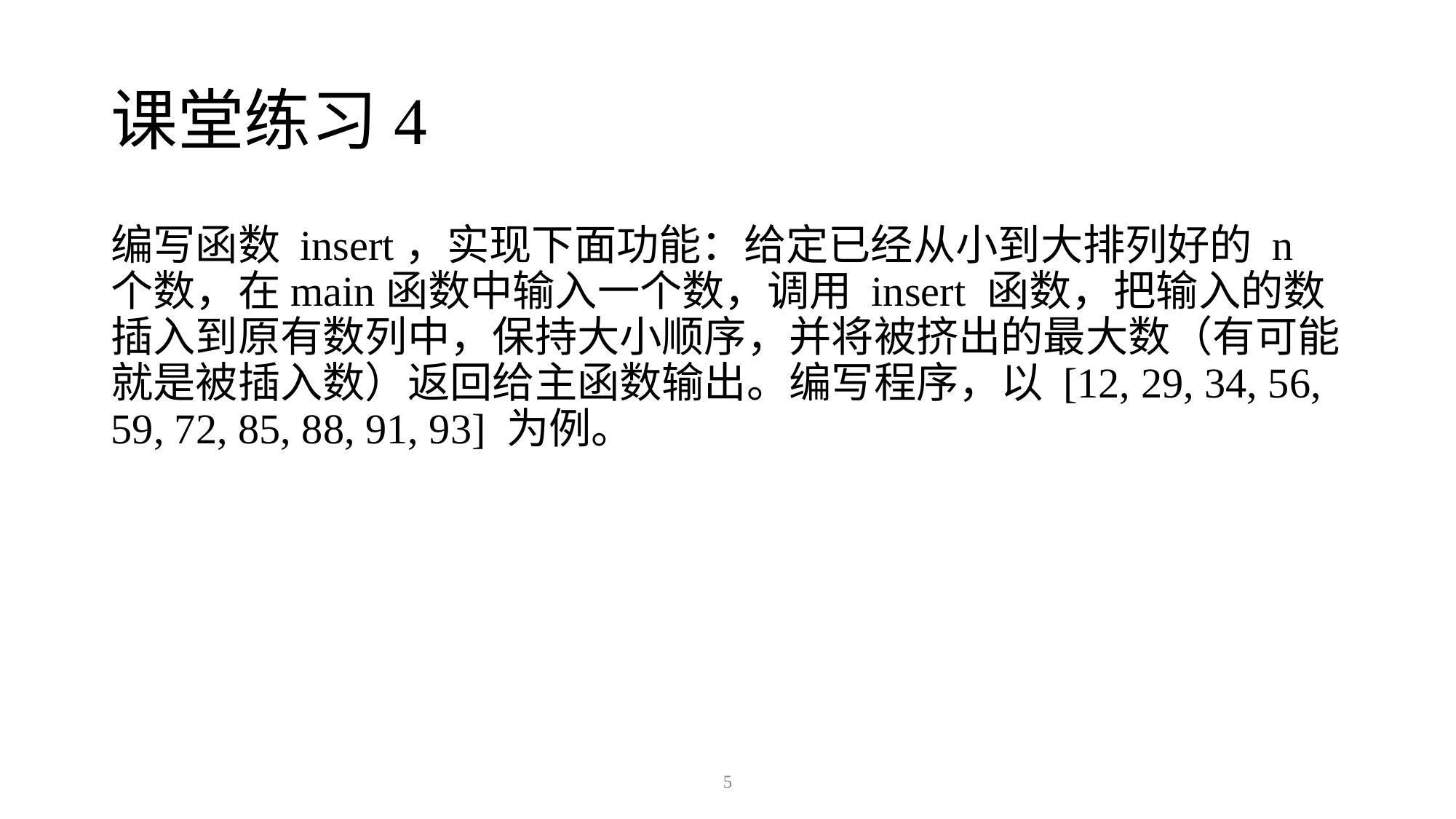

# 课堂练习4
编写函数 insert，实现下面功能：给定已经从小到大排列好的 n 个数，在main函数中输入一个数，调用 insert 函数，把输入的数插入到原有数列中，保持大小顺序，并将被挤出的最大数（有可能就是被插入数）返回给主函数输出。编写程序，以 [12, 29, 34, 56, 59, 72, 85, 88, 91, 93] 为例。
5